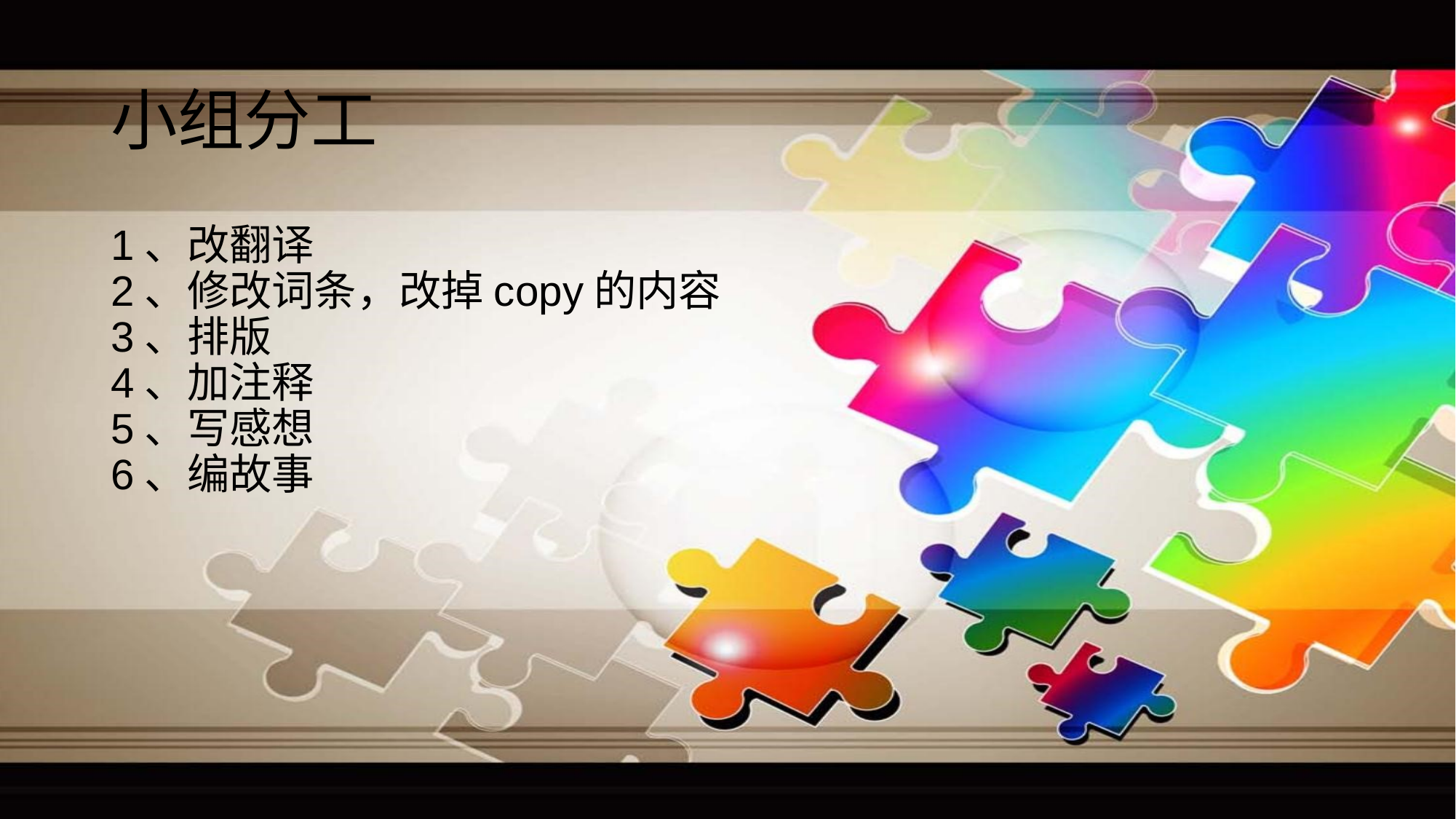

# 小组分工
1、改翻译
2、修改词条，改掉copy的内容
3、排版
4、加注释
5、写感想
6、编故事